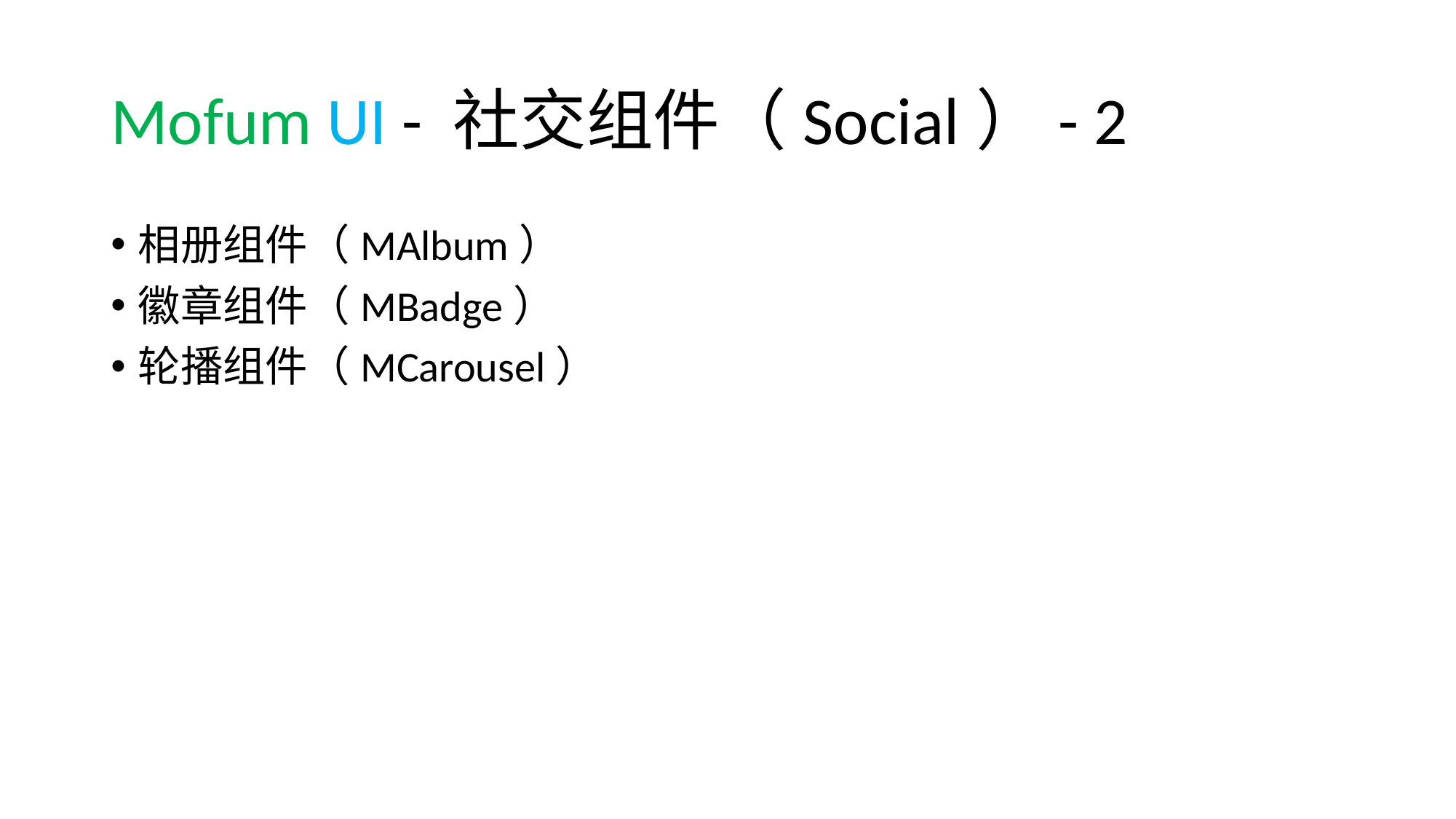

# Mofum UI - 社交组件（Social）- 2
相册组件（MAlbum）
徽章组件（MBadge）
轮播组件（MCarousel）